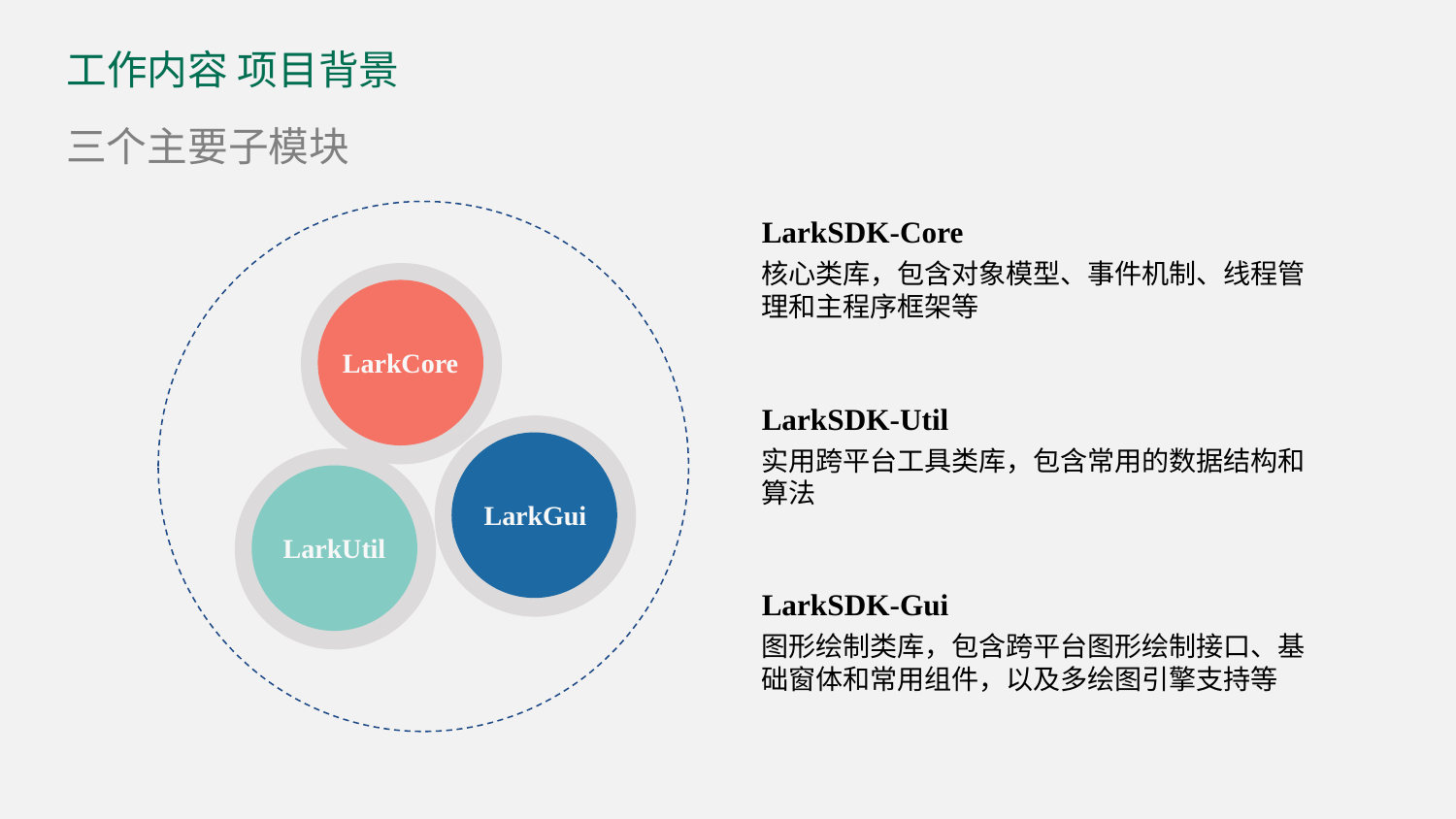

工作内容 项目背景
三个主要子模块

LarkSDK-Core
核心类库，包含对象模型、事件机制、线程管理和主程序框架等

LarkCore
LarkSDK-Util

实用跨平台工具类库，包含常用的数据结构和算法

LarkGui
LarkUtil
LarkSDK-Gui
图形绘制类库，包含跨平台图形绘制接口、基础窗体和常用组件，以及多绘图引擎支持等